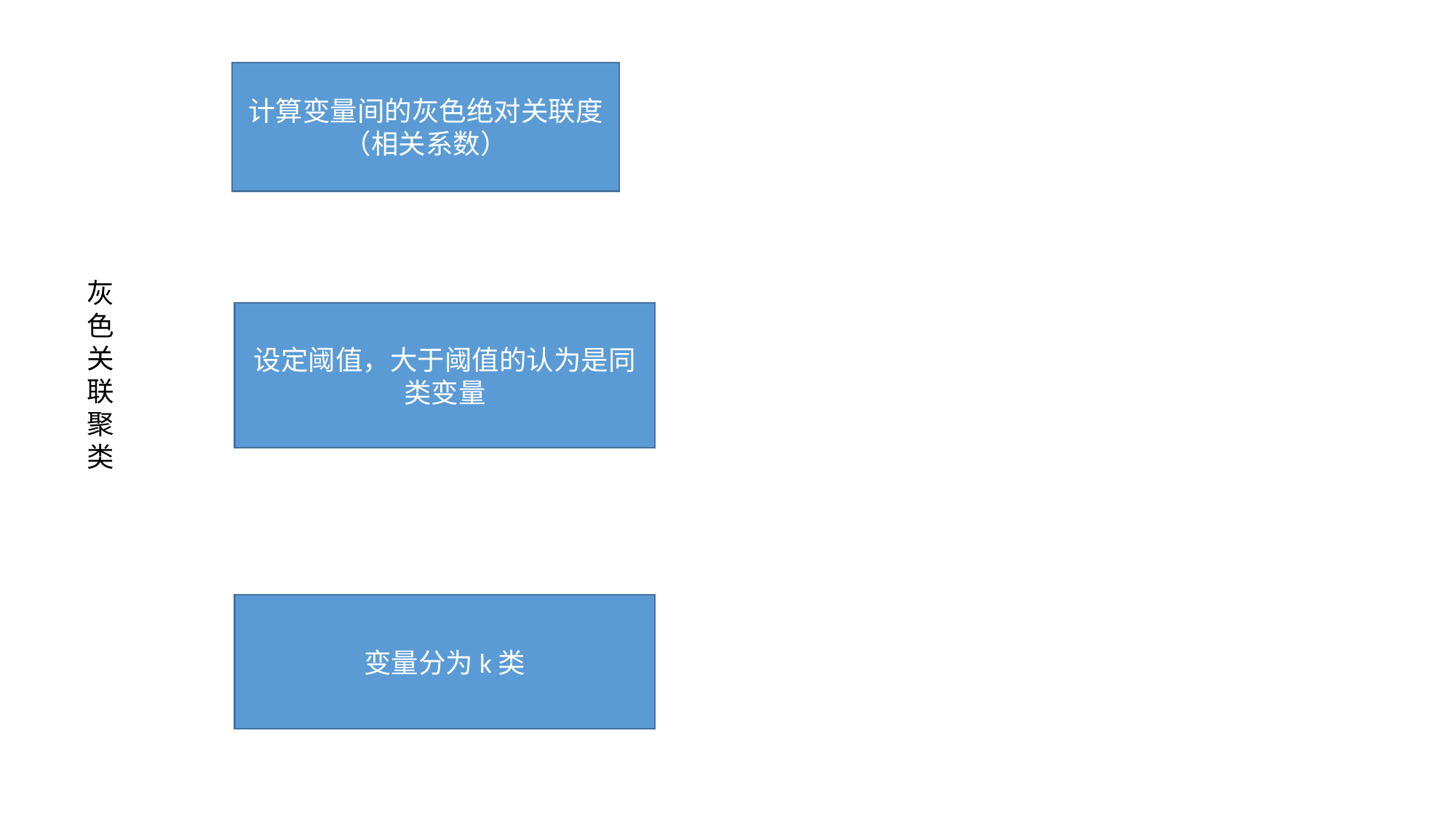

计算变量间的灰色绝对关联度（相关系数）
灰色关联聚类
设定阈值，大于阈值的认为是同类变量
变量分为k类